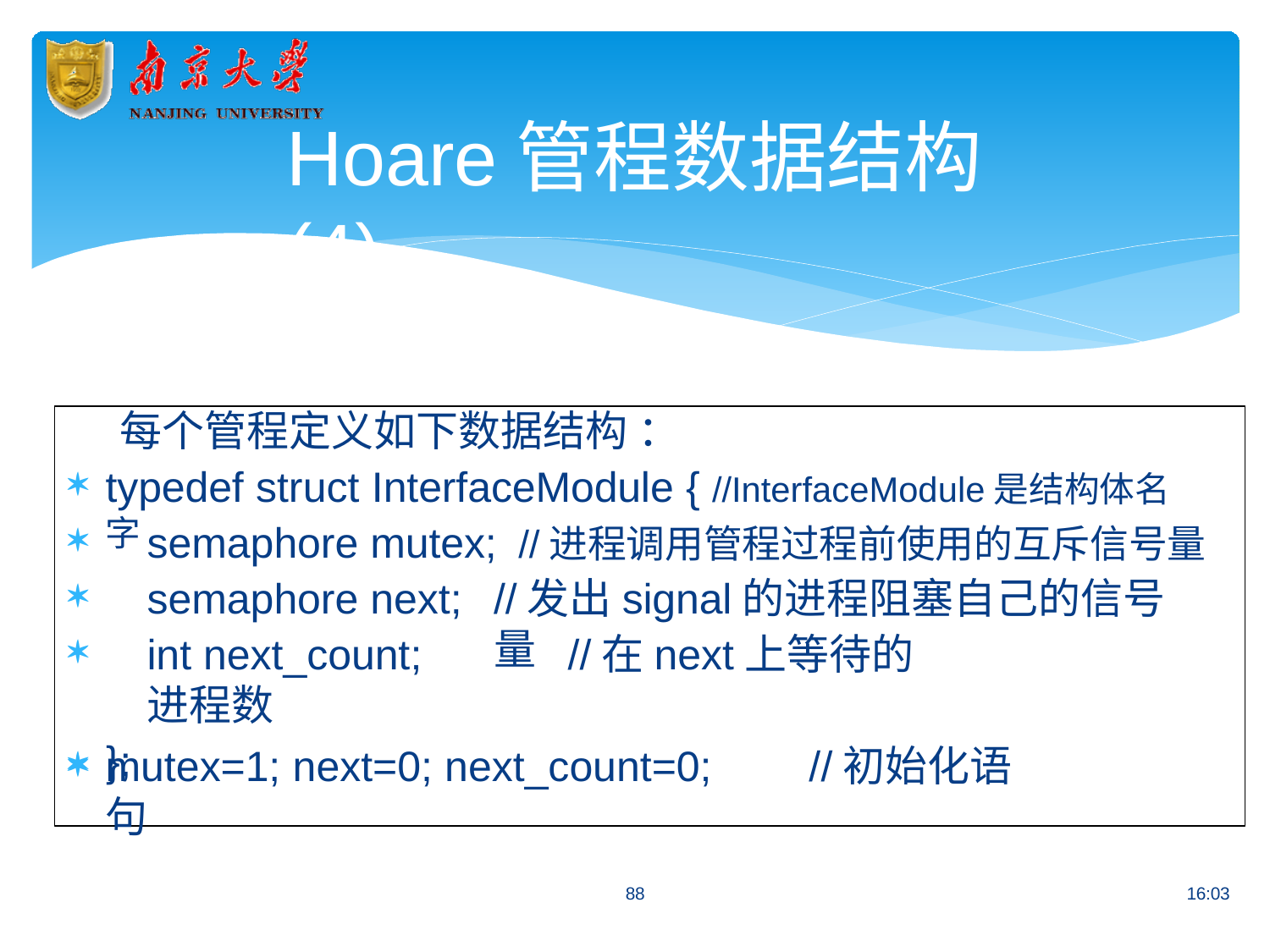

# Hoare管程数据结构(4)

每个管程定义如下数据结构：
typedef struct InterfaceModule { //InterfaceModule是结构体名字

semaphore mutex;
semaphore next;
int next_count;	//在next上等待的进程数
∗ };
//进程调用管程过程前使用的互斥信号量
//发出signal的进程阻塞自己的信号量
mutex=1; next=0; next_count=0;	//初始化语句
88
16:03